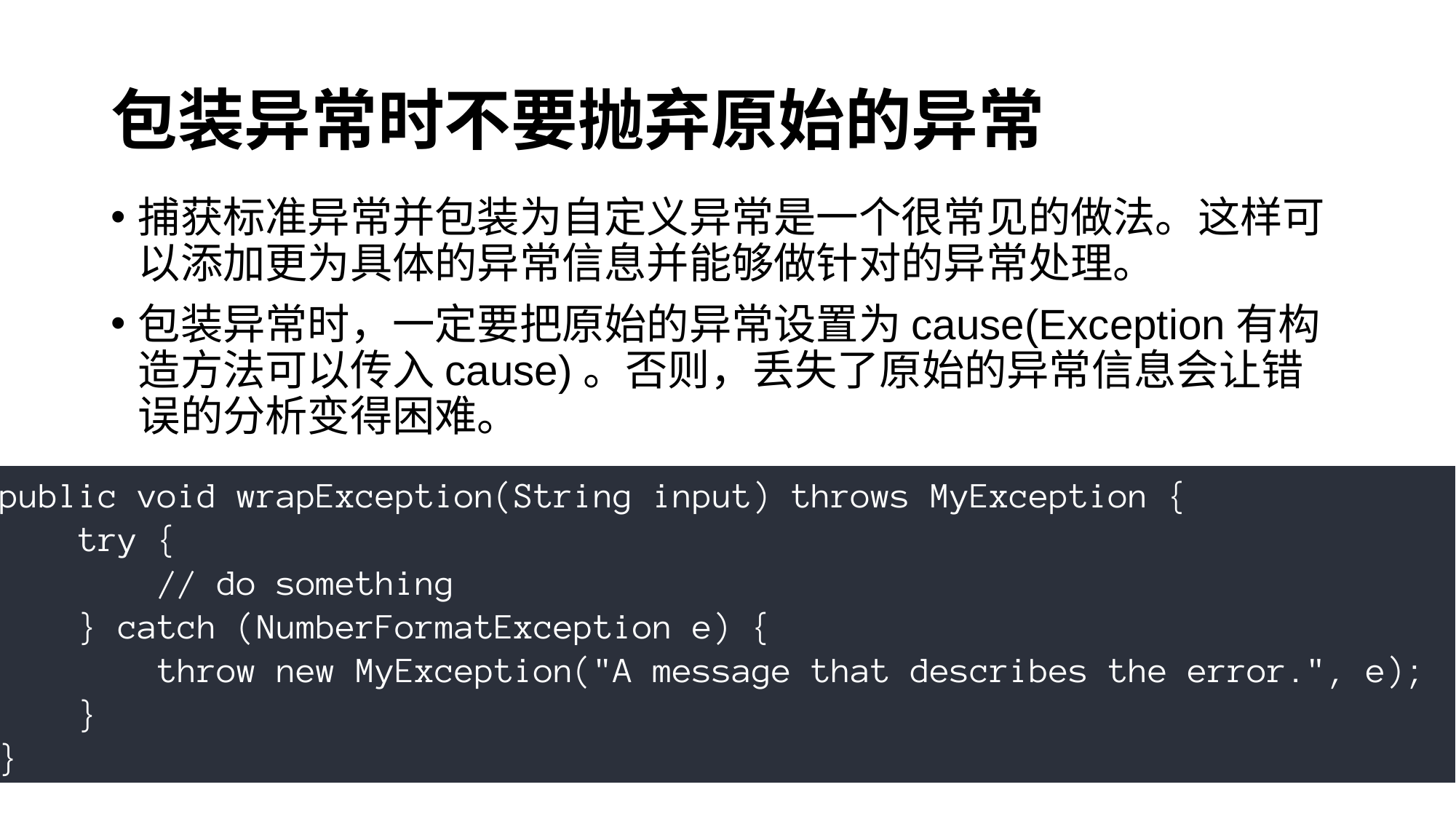

# 包装异常时不要抛弃原始的异常
捕获标准异常并包装为自定义异常是一个很常见的做法。这样可以添加更为具体的异常信息并能够做针对的异常处理。
包装异常时，一定要把原始的异常设置为cause(Exception有构造方法可以传入cause)。否则，丢失了原始的异常信息会让错误的分析变得困难。

public void wrapException(String input) throws MyException {  
    try {  
        // do something  
    } catch (NumberFormatException e) {  
        throw new MyException("A message that describes the error.", e);
    }  
}